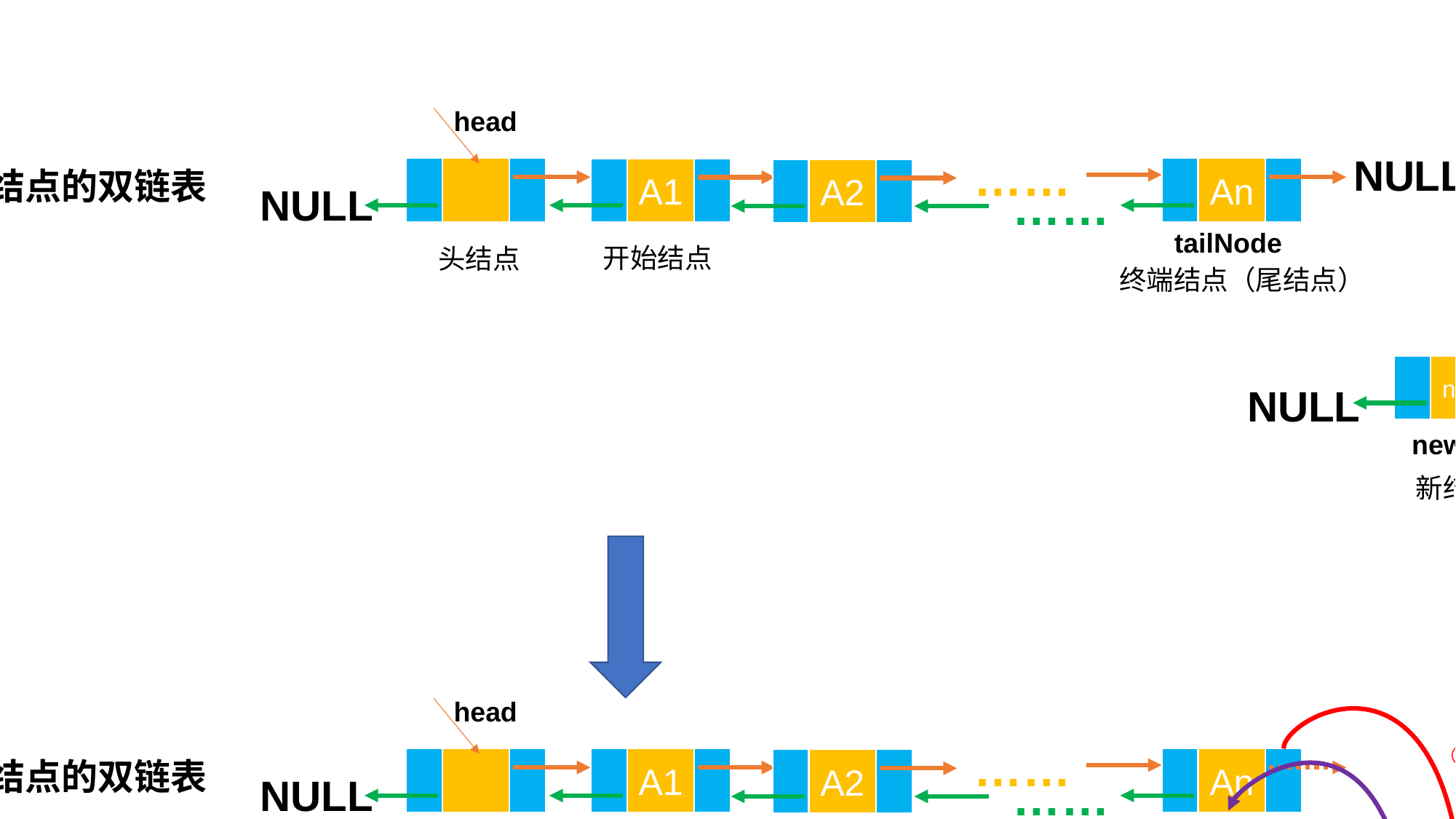

head
……
NULL
带头结点的双链表

An

A1

A2

……
NULL
tailNode
开始结点
头结点
终端结点（尾结点）
NULL

new

NULL
newNode
新结点

head
……
①newNode->prior=tailNode
带头结点的双链表

An

A1

A2

……
NULL
tailNode
开始结点
头结点
终端结点（尾结点）
②tailNode->next=newNode
NULL

new

NULL
newNode
新结点
tailNode